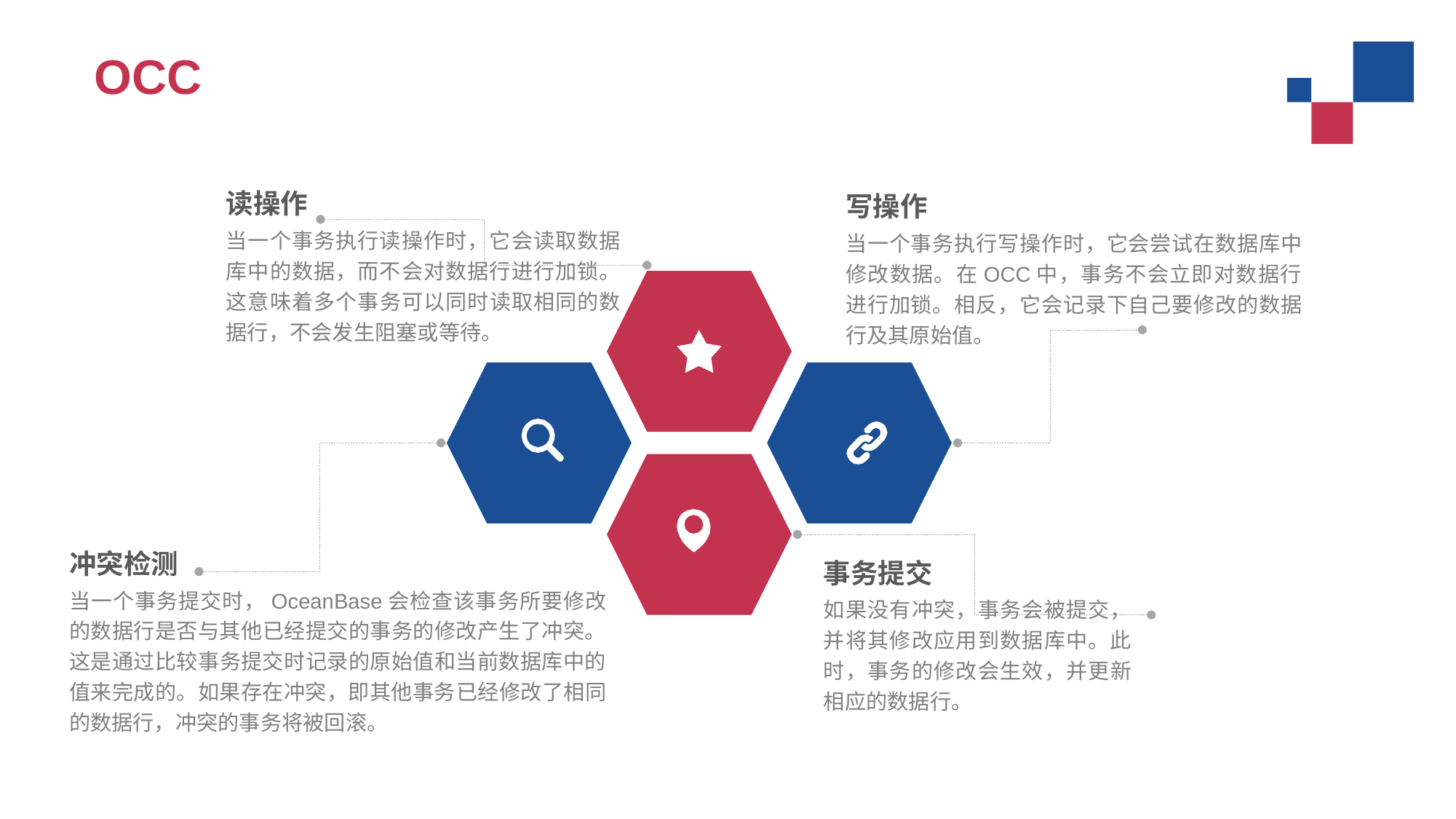

OCC

读操作
当一个事务执行读操作时，它会读取数据库中的数据，而不会对数据行进行加锁。这意味着多个事务可以同时读取相同的数据行，不会发生阻塞或等待。
写操作
当一个事务执行写操作时，它会尝试在数据库中修改数据。在OCC中，事务不会立即对数据行进行加锁。相反，它会记录下自己要修改的数据行及其原始值。

冲突检测
当一个事务提交时，OceanBase会检查该事务所要修改的数据行是否与其他已经提交的事务的修改产生了冲突。这是通过比较事务提交时记录的原始值和当前数据库中的值来完成的。如果存在冲突，即其他事务已经修改了相同的数据行，冲突的事务将被回滚。
事务提交
如果没有冲突，事务会被提交，并将其修改应用到数据库中。此时，事务的修改会生效，并更新相应的数据行。